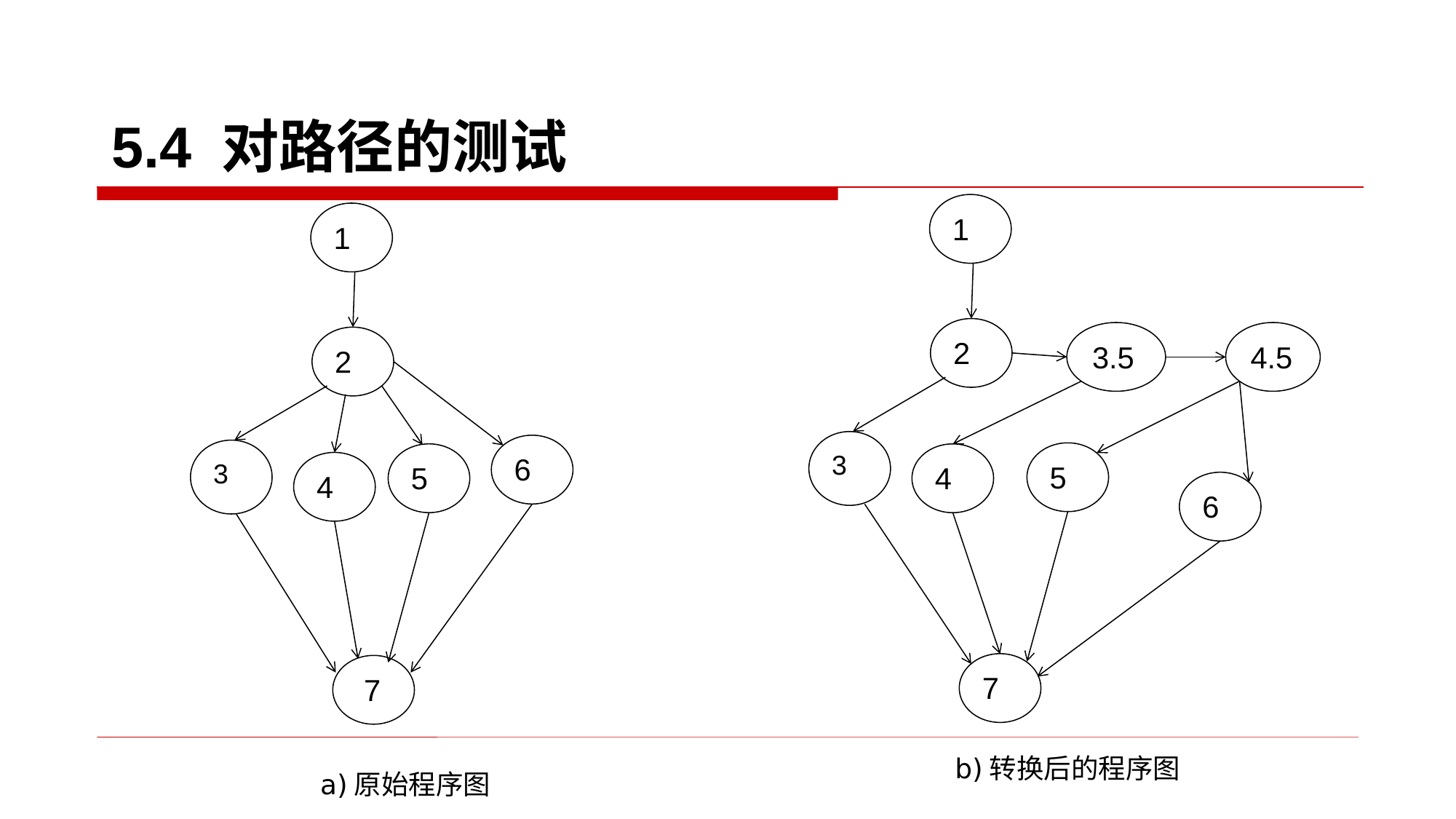

5.4 对路径的测试
1
2
3.5
4.5
3
5
4
6
7
b)转换后的程序图
1
2
6
3
5
4
 7
a)原始程序图
16